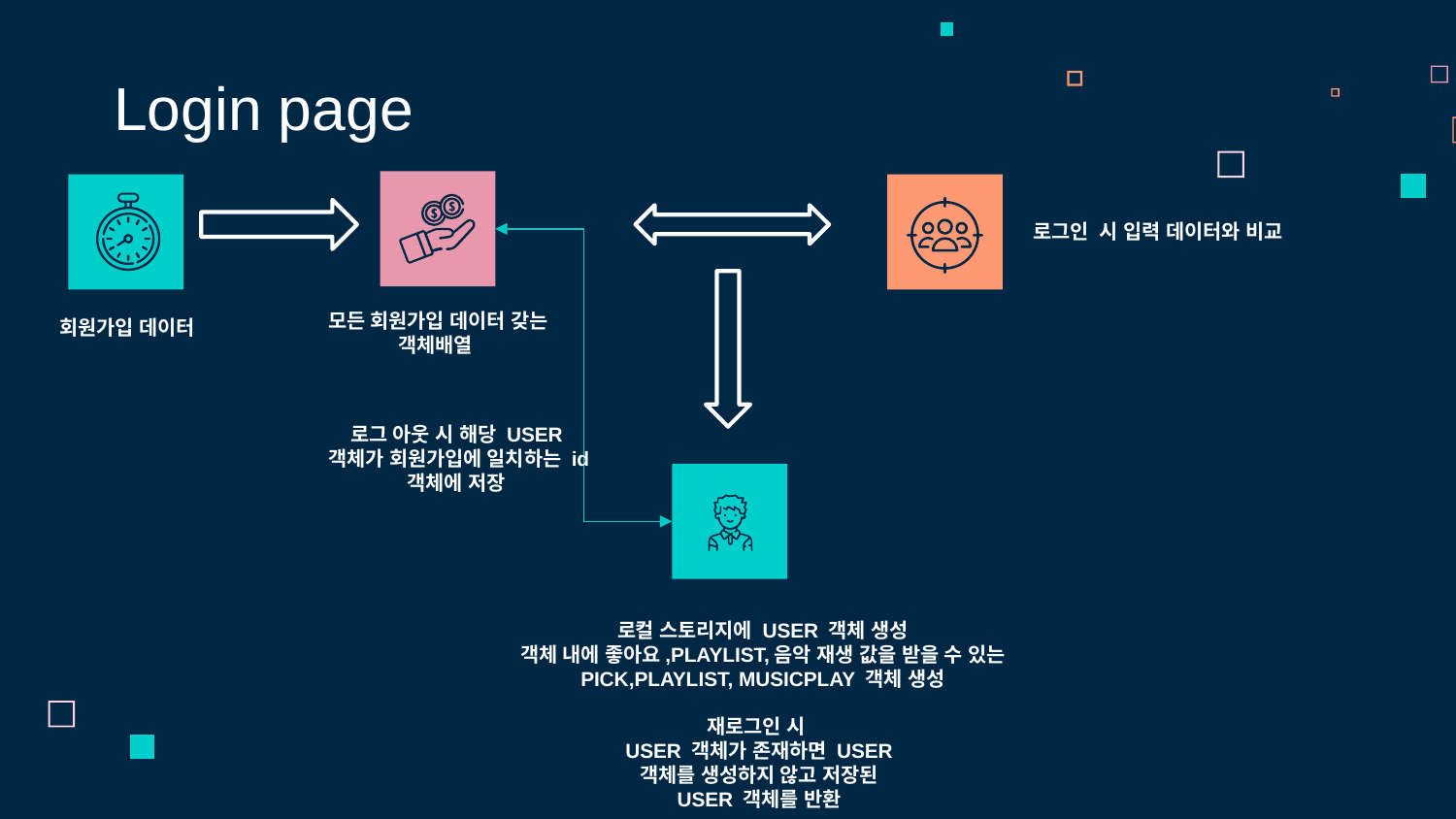

Login page

로그인  시 입력 데이터와 비교

모든 회원가입 데이터 갖는 객체배열
회원가입 데이터
로그 아웃 시 해당 USER객체가 회원가입에 일치하는 id 객체에 저장

로컬 스토리지에 USER 객체 생성
객체 내에 좋아요,PLAYLIST,음악 재생 값을 받을 수 있는 PICK,PLAYLIST, MUSICPLAY 객체 생성
재로그인 시
USER 객체가 존재하면 USER 객체를 생성하지 않고 저장된 USER 객체를 반환